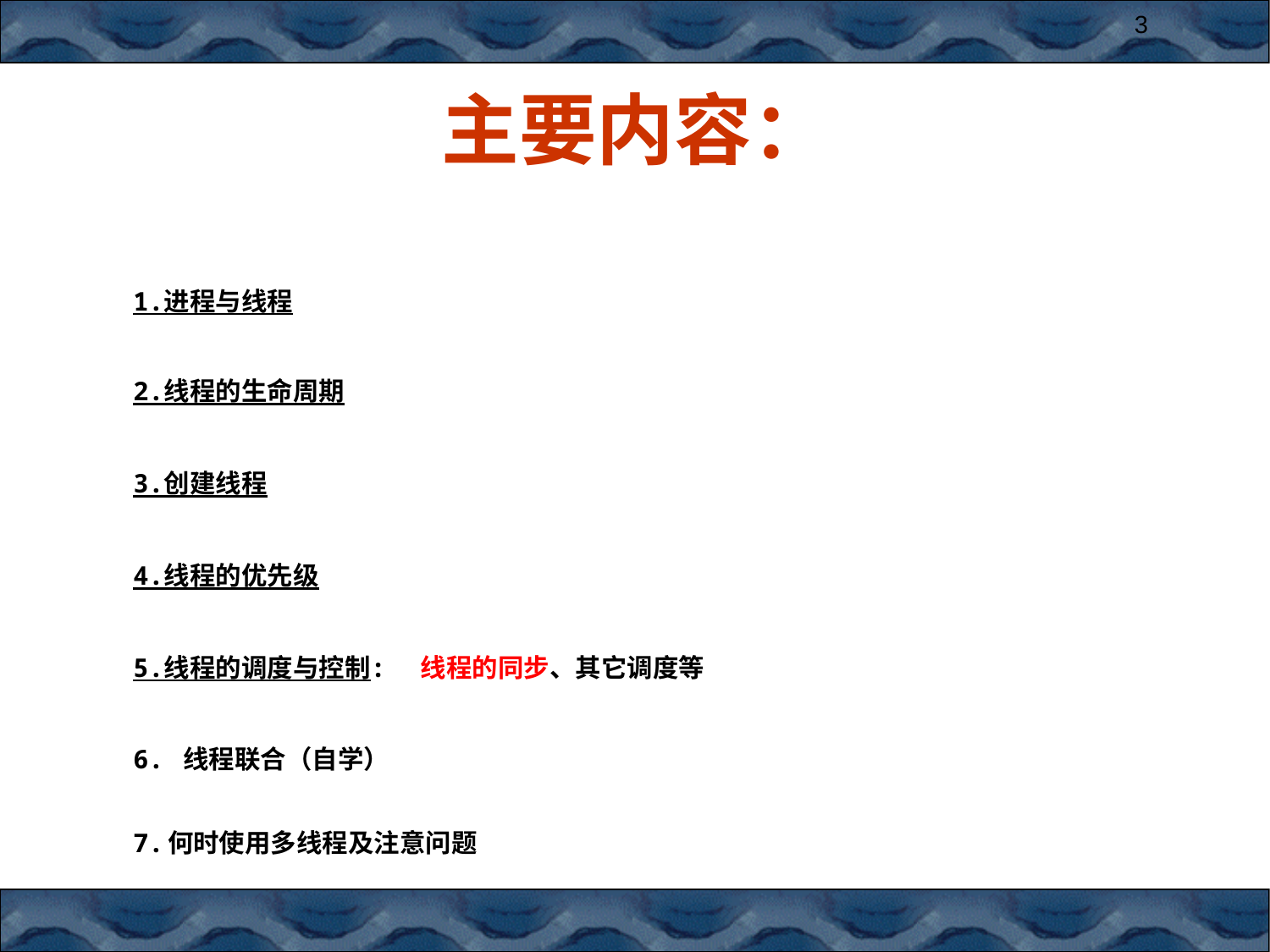

3
# 主要内容：

1.进程与线程

2.线程的生命周期

3.创建线程

4.线程的优先级

5.线程的调度与控制:  线程的同步、其它调度等

6. 线程联合（自学）

7.何时使用多线程及注意问题